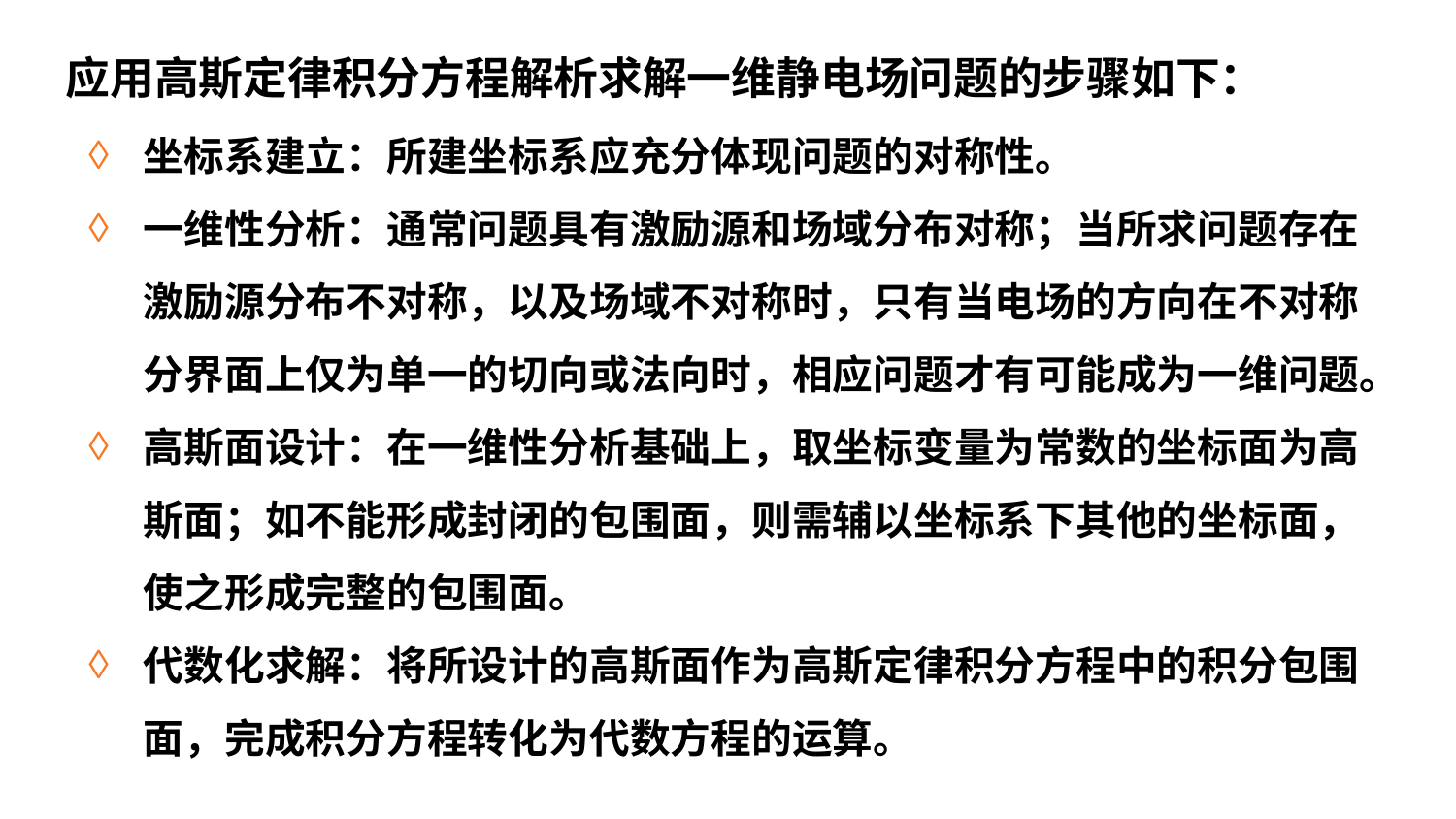

应用高斯定律积分方程解析求解一维静电场问题的步骤如下：
坐标系建立：所建坐标系应充分体现问题的对称性。
一维性分析：通常问题具有激励源和场域分布对称；当所求问题存在激励源分布不对称，以及场域不对称时，只有当电场的方向在不对称分界面上仅为单一的切向或法向时，相应问题才有可能成为一维问题。
高斯面设计：在一维性分析基础上，取坐标变量为常数的坐标面为高斯面；如不能形成封闭的包围面，则需辅以坐标系下其他的坐标面，使之形成完整的包围面。
代数化求解：将所设计的高斯面作为高斯定律积分方程中的积分包围面，完成积分方程转化为代数方程的运算。